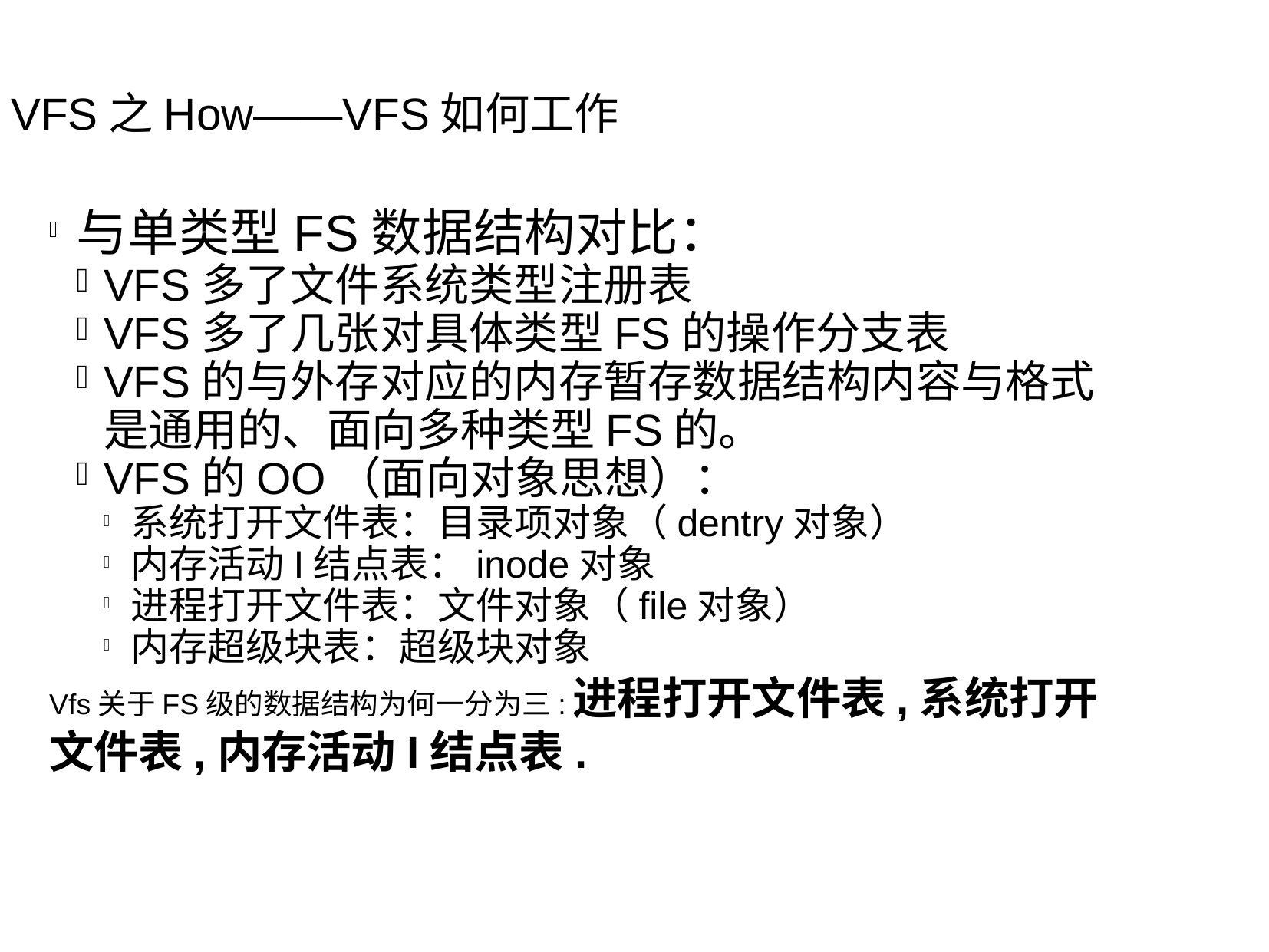

VFS之How——VFS如何工作

与单类型FS数据结构对比：
VFS多了文件系统类型注册表
VFS多了几张对具体类型FS的操作分支表
VFS的与外存对应的内存暂存数据结构内容与格式是通用的、面向多种类型FS的。
VFS的OO（面向对象思想）：
系统打开文件表：目录项对象（dentry对象）
内存活动I结点表：inode对象
进程打开文件表：文件对象（file对象）
内存超级块表：超级块对象
Vfs关于FS级的数据结构为何一分为三:进程打开文件表,系统打开文件表,内存活动I结点表.